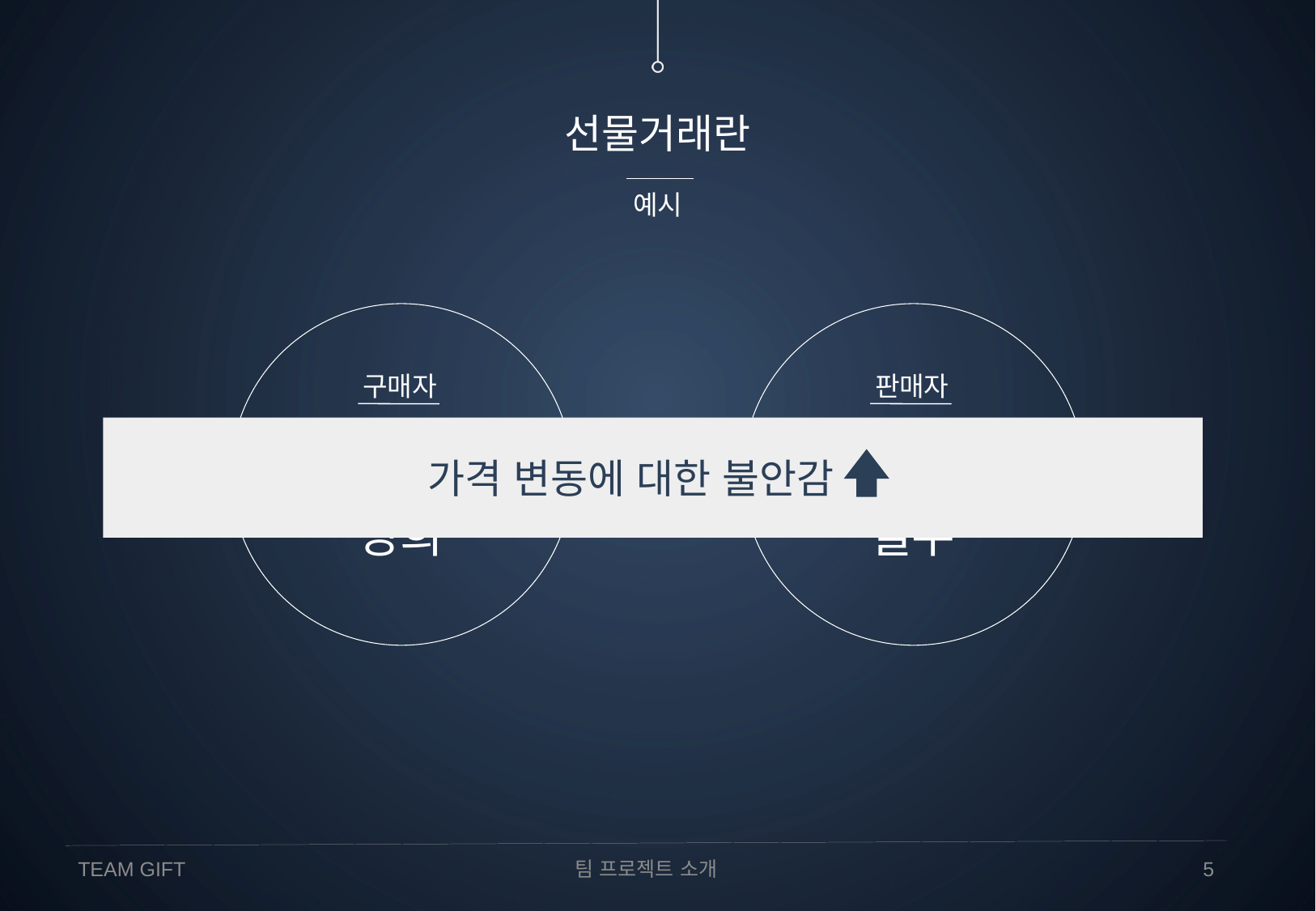

# 선물거래란
예시

구매자

김치사업가
영희

판매자

배추농사꾼
철수

가격 변동에 대한 불안감

팀 프로젝트 소개
5